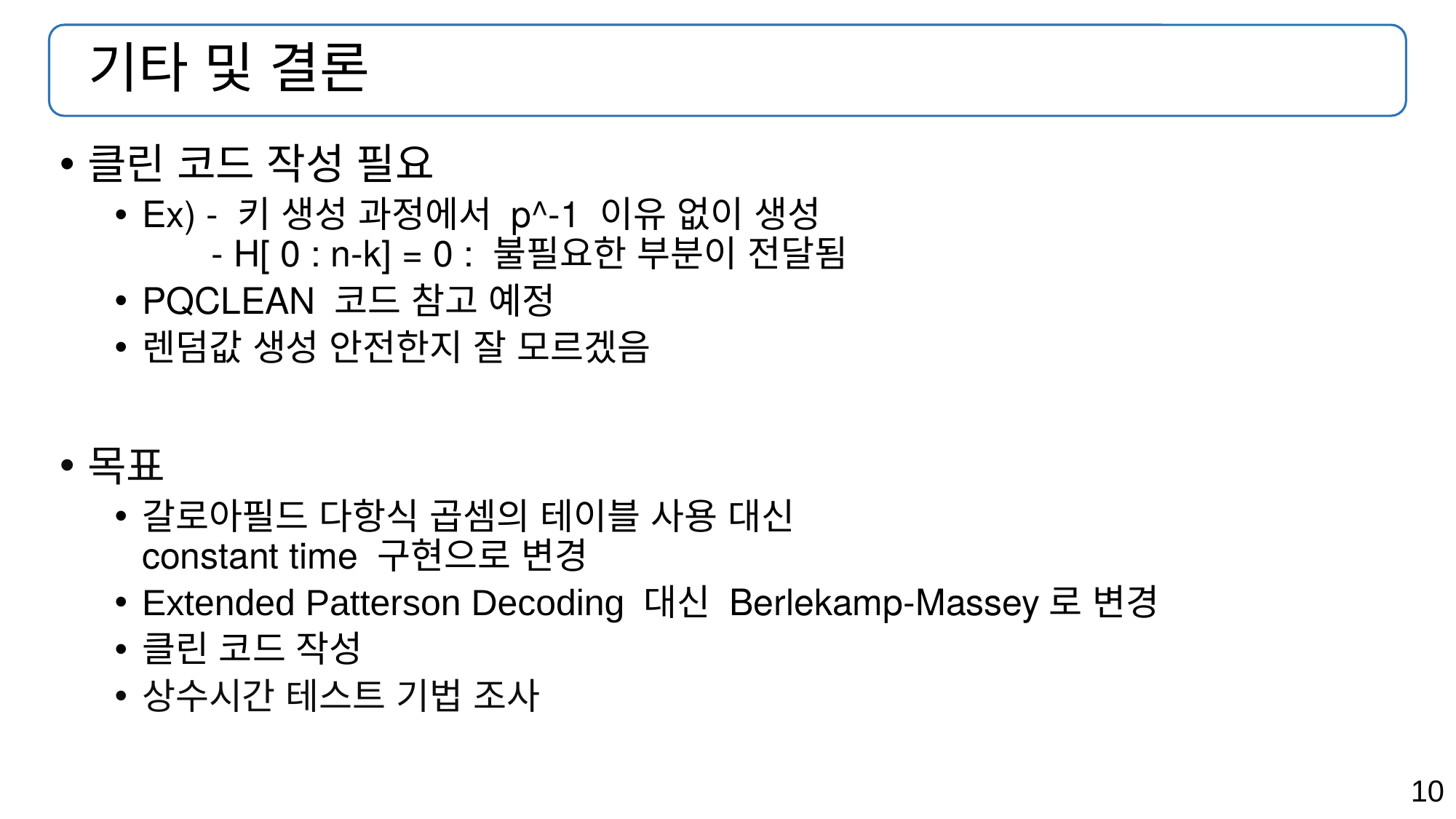

# 기타 및 결론
클린 코드 작성 필요
Ex) - 키 생성 과정에서 p^-1 이유 없이 생성
      - H[ 0 : n-k] = 0 : 불필요한 부분이 전달됨
PQCLEAN 코드 참고 예정
렌덤값 생성 안전한지 잘 모르겠음

목표
갈로아필드 다항식 곱셈의 테이블 사용 대신
constant time 구현으로 변경
Extended Patterson Decoding 대신 Berlekamp-Massey로 변경
클린 코드 작성
상수시간 테스트 기법 조사